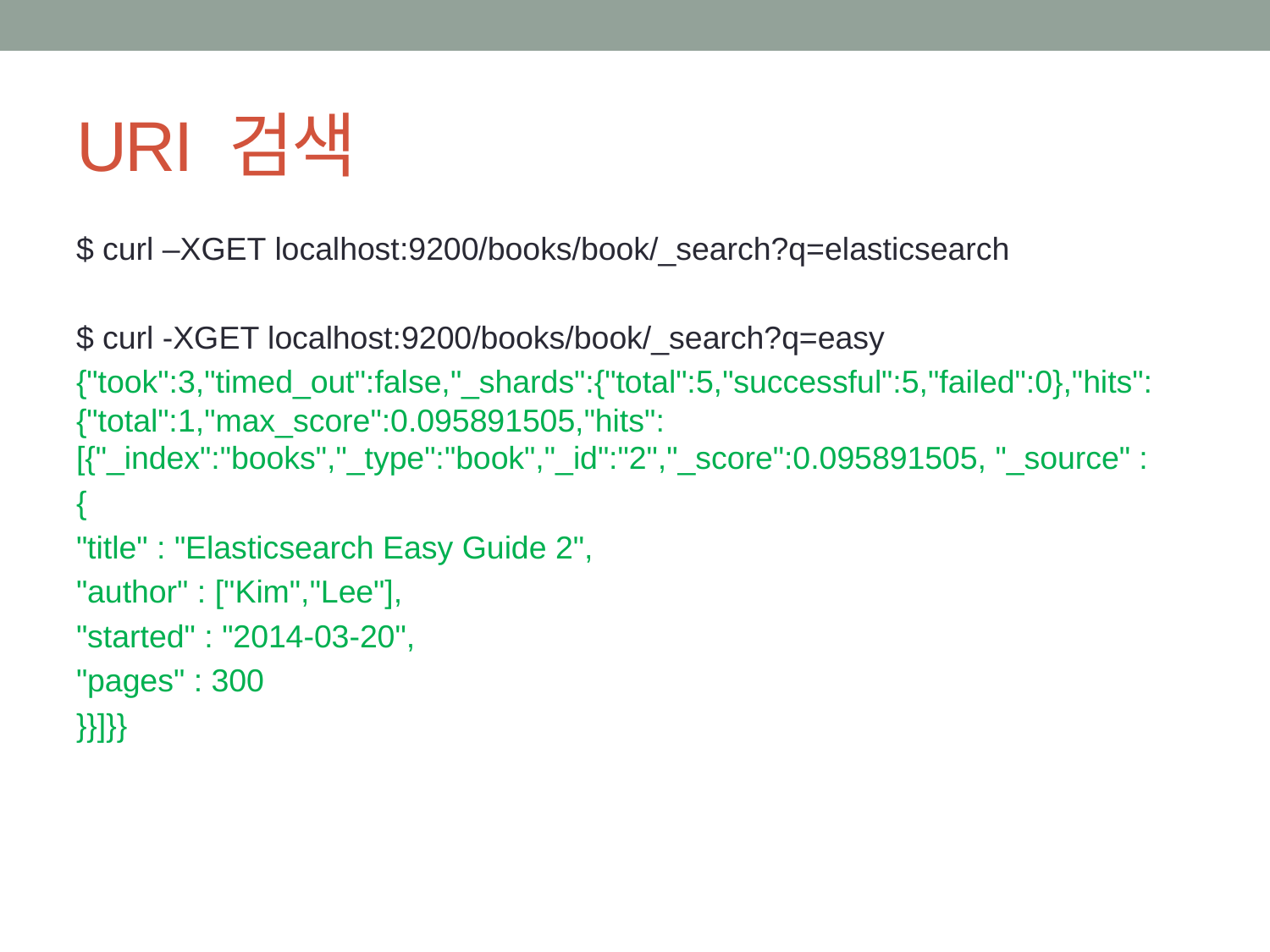

# URI 검색
$ curl –XGET localhost:9200/books/book/_search?q=elasticsearch

$ curl -XGET localhost:9200/books/book/_search?q=easy
{"took":3,"timed_out":false,"_shards":{"total":5,"successful":5,"failed":0},"hits":{"total":1,"max_score":0.095891505,"hits":[{"_index":"books","_type":"book","_id":"2","_score":0.095891505, "_source" :
{
"title" : "Elasticsearch Easy Guide 2",
"author" : ["Kim","Lee"],
"started" : "2014-03-20",
"pages" : 300
}}]}}